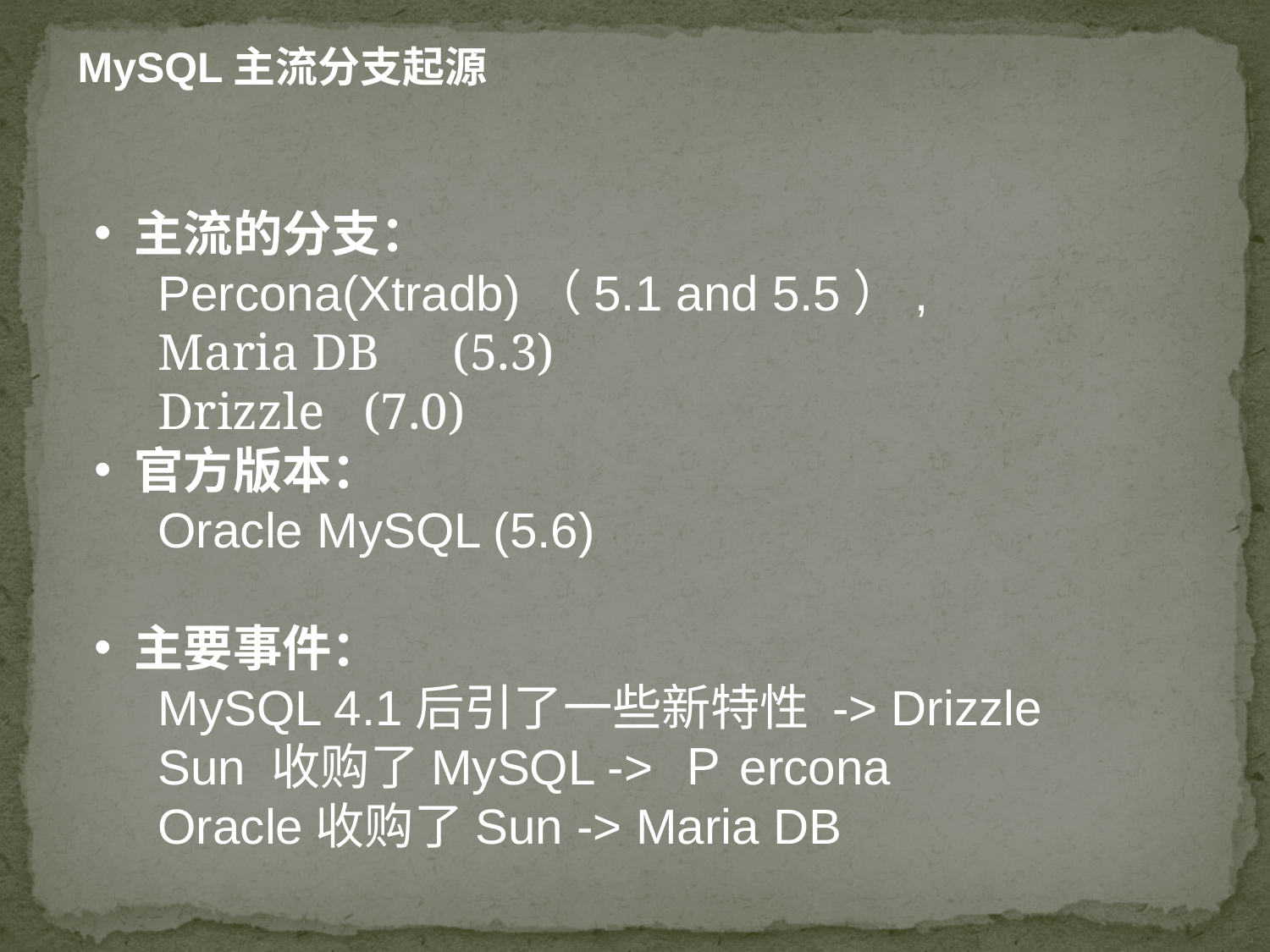

MySQL主流分支起源
主流的分支：
Percona(Xtradb)（5.1 and 5.5）,
Maria DB　(5.3)
Drizzle   (7.0)
官方版本：
Oracle MySQL (5.6)

主要事件：
MySQL 4.1后引了一些新特性 -> Drizzle
Sun 收购了MySQL -> Ｐercona
Oracle收购了Sun -> Maria DB